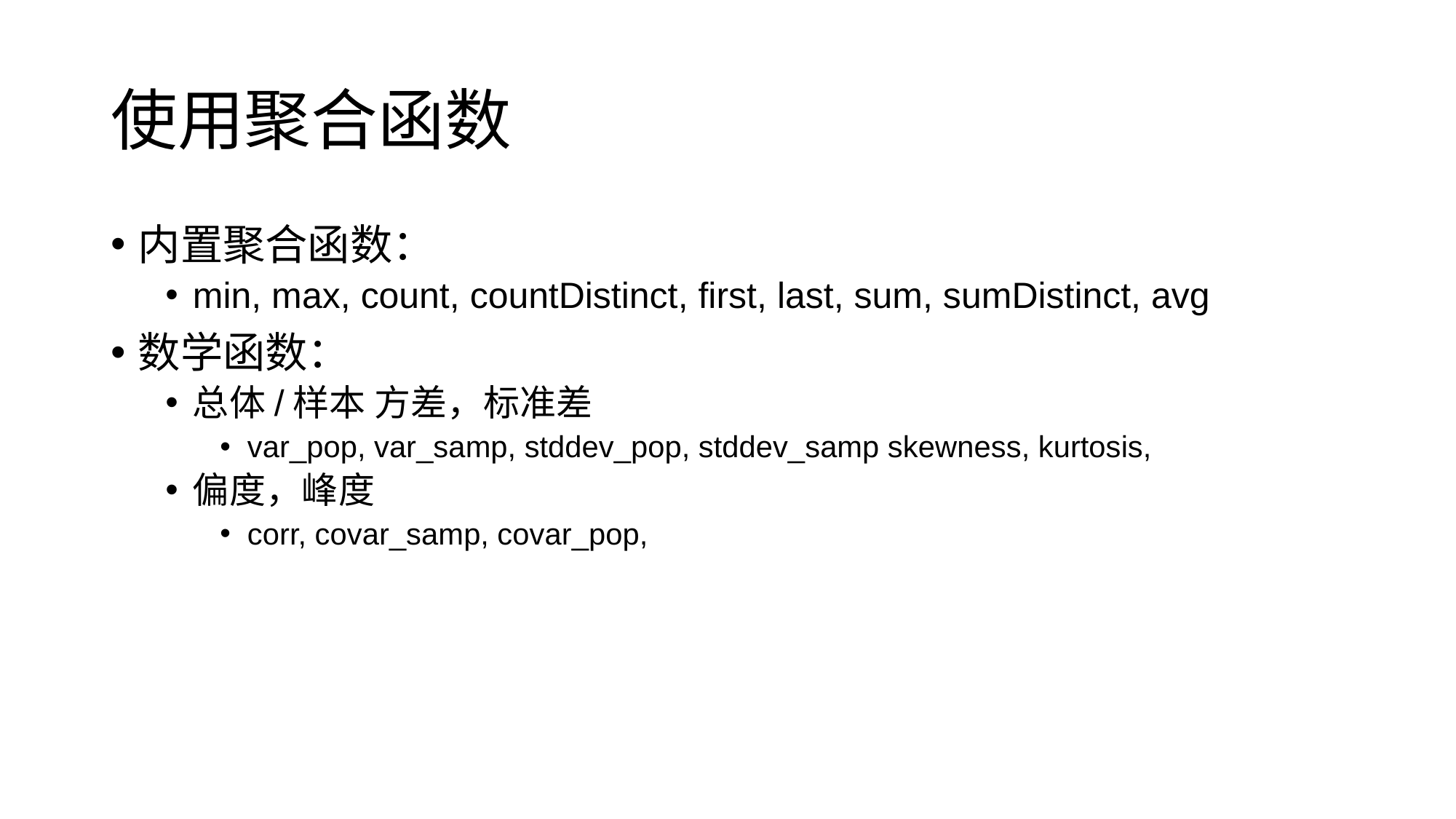

# 使用聚合函数
内置聚合函数：
min, max, count, countDistinct, first, last, sum, sumDistinct, avg
数学函数：
总体/样本 方差，标准差
var_pop, var_samp, stddev_pop, stddev_samp skewness, kurtosis,
偏度，峰度
corr, covar_samp, covar_pop,